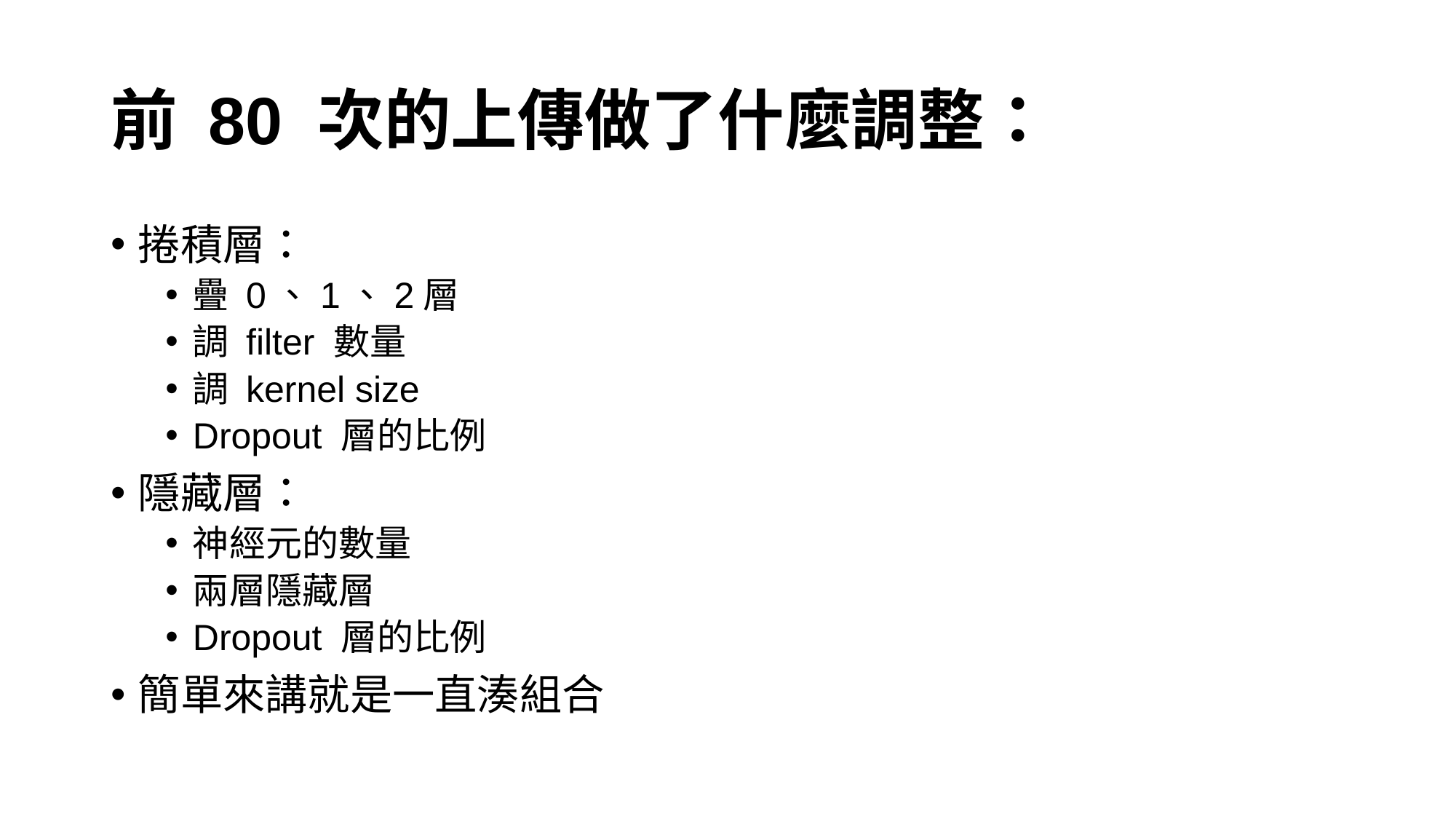

# 前 80 次的上傳做了什麼調整：
捲積層：
疊 0、1、2層
調 filter 數量
調 kernel size
Dropout 層的比例
隱藏層：
神經元的數量
兩層隱藏層
Dropout 層的比例
簡單來講就是一直湊組合